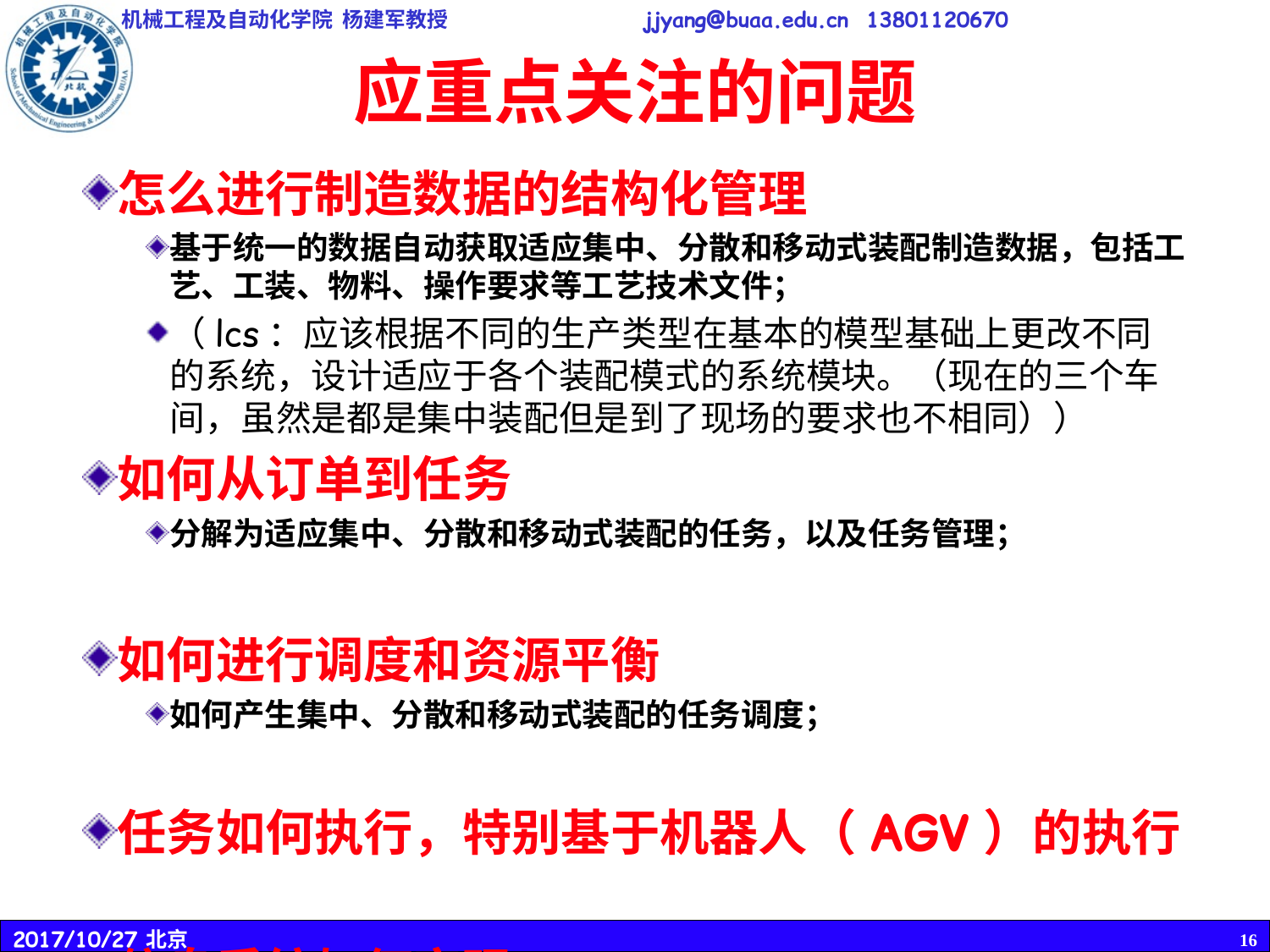

# 应重点关注的问题
怎么进行制造数据的结构化管理
基于统一的数据自动获取适应集中、分散和移动式装配制造数据，包括工艺、工装、物料、操作要求等工艺技术文件；
（lcs：应该根据不同的生产类型在基本的模型基础上更改不同的系统，设计适应于各个装配模式的系统模块。（现在的三个车间，虽然是都是集中装配但是到了现场的要求也不相同））
如何从订单到任务
分解为适应集中、分散和移动式装配的任务，以及任务管理；

如何进行调度和资源平衡
如何产生集中、分散和移动式装配的任务调度；

任务如何执行，特别基于机器人（AGV）的执行

信息系统如何实现
2017/10/27 北京